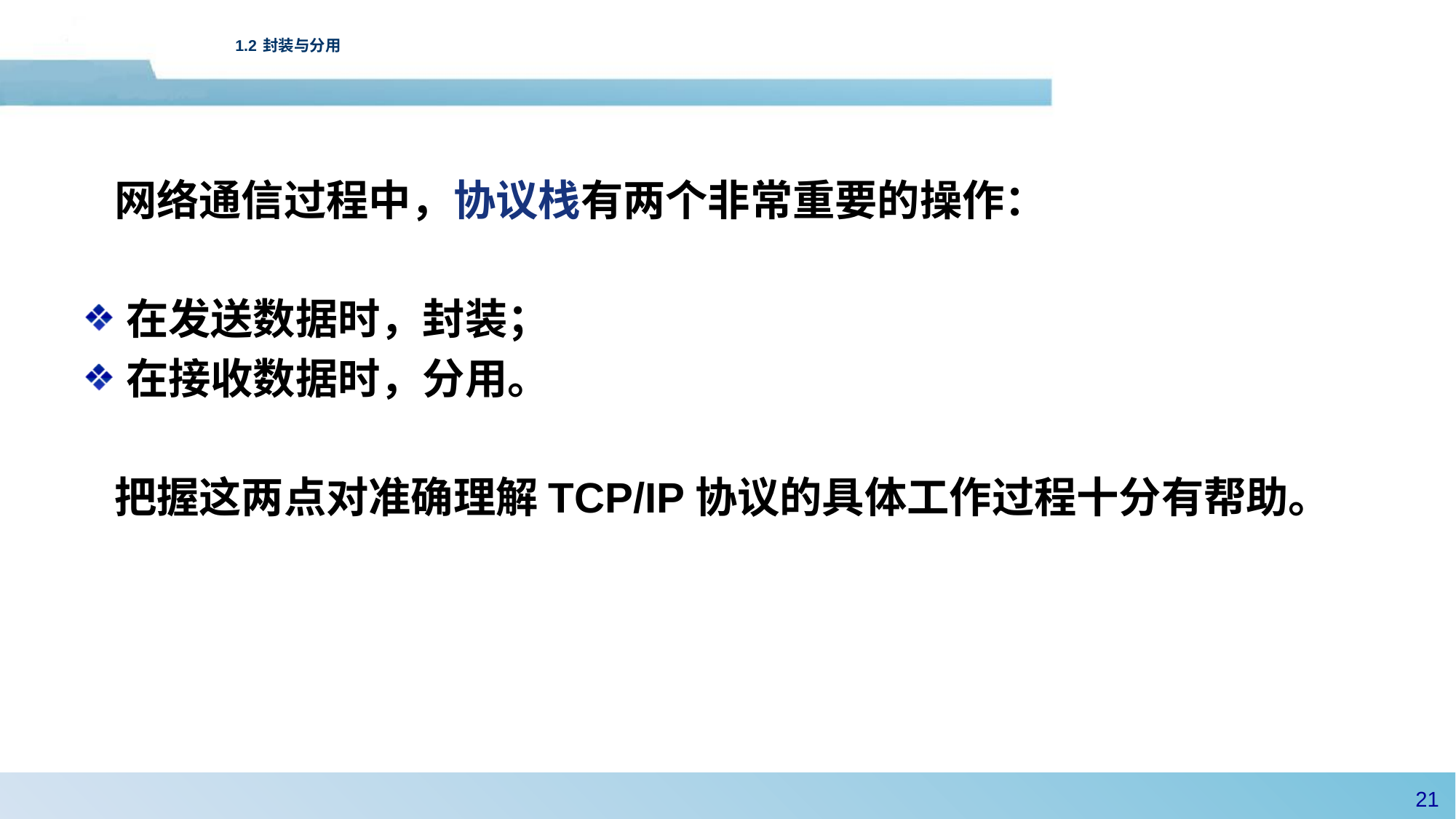

# 1.2 封装与分用

  网络通信过程中，协议栈有两个非常重要的操作：

在发送数据时，封装；
在接收数据时，分用。

  把握这两点对准确理解TCP/IP协议的具体工作过程十分有帮助。
21